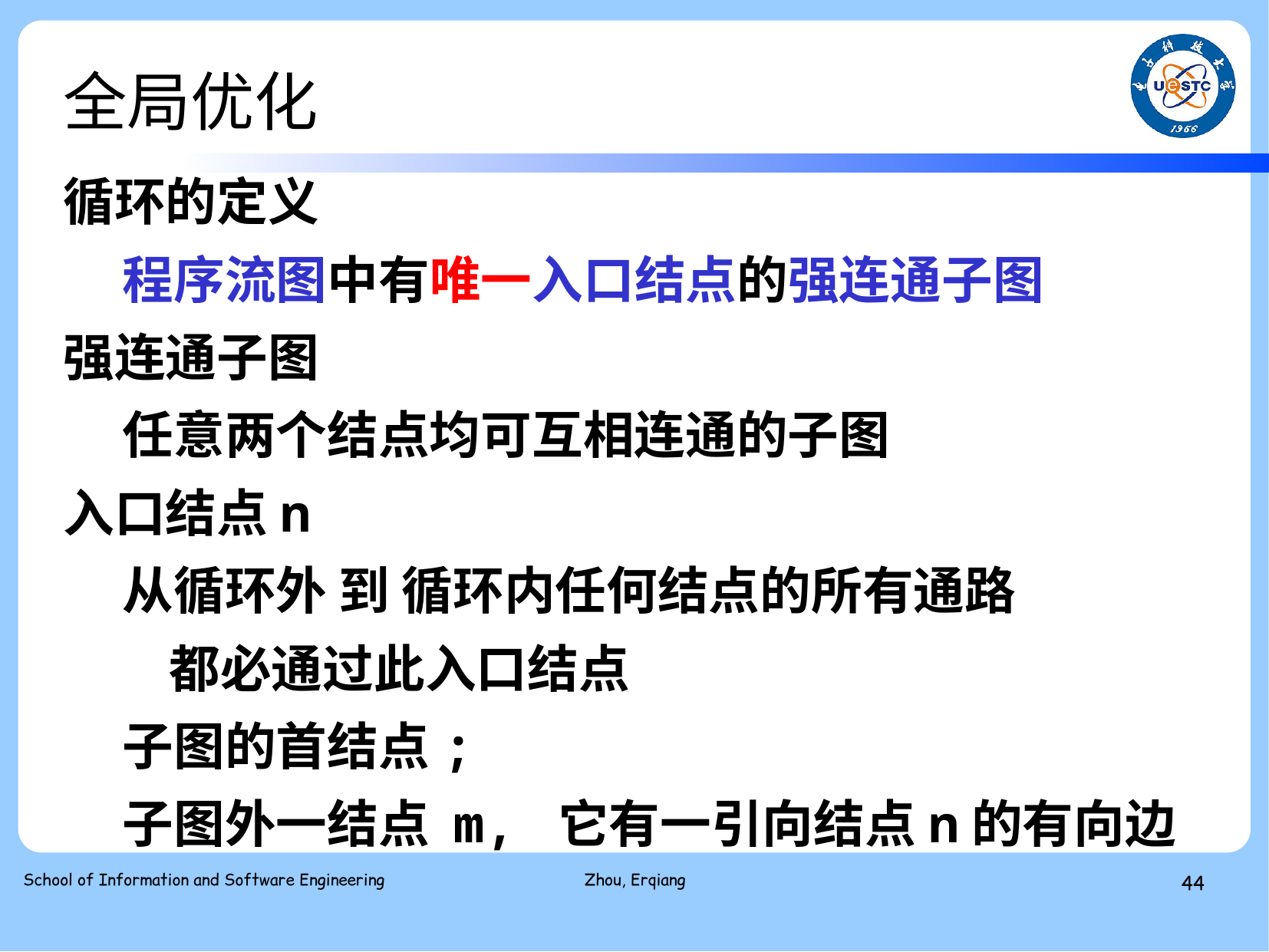

# 全局优化
循环的定义
    程序流图中有唯一入口结点的强连通子图
强连通子图
    任意两个结点均可互相连通的子图
入口结点n
    从循环外 到 循环内任何结点的所有通路
        都必通过此入口结点
    子图的首结点;
    子图外一结点 m, 它有一引向结点n的有向边
 School of Information and Software Engineering
Zhou, Erqiang
44